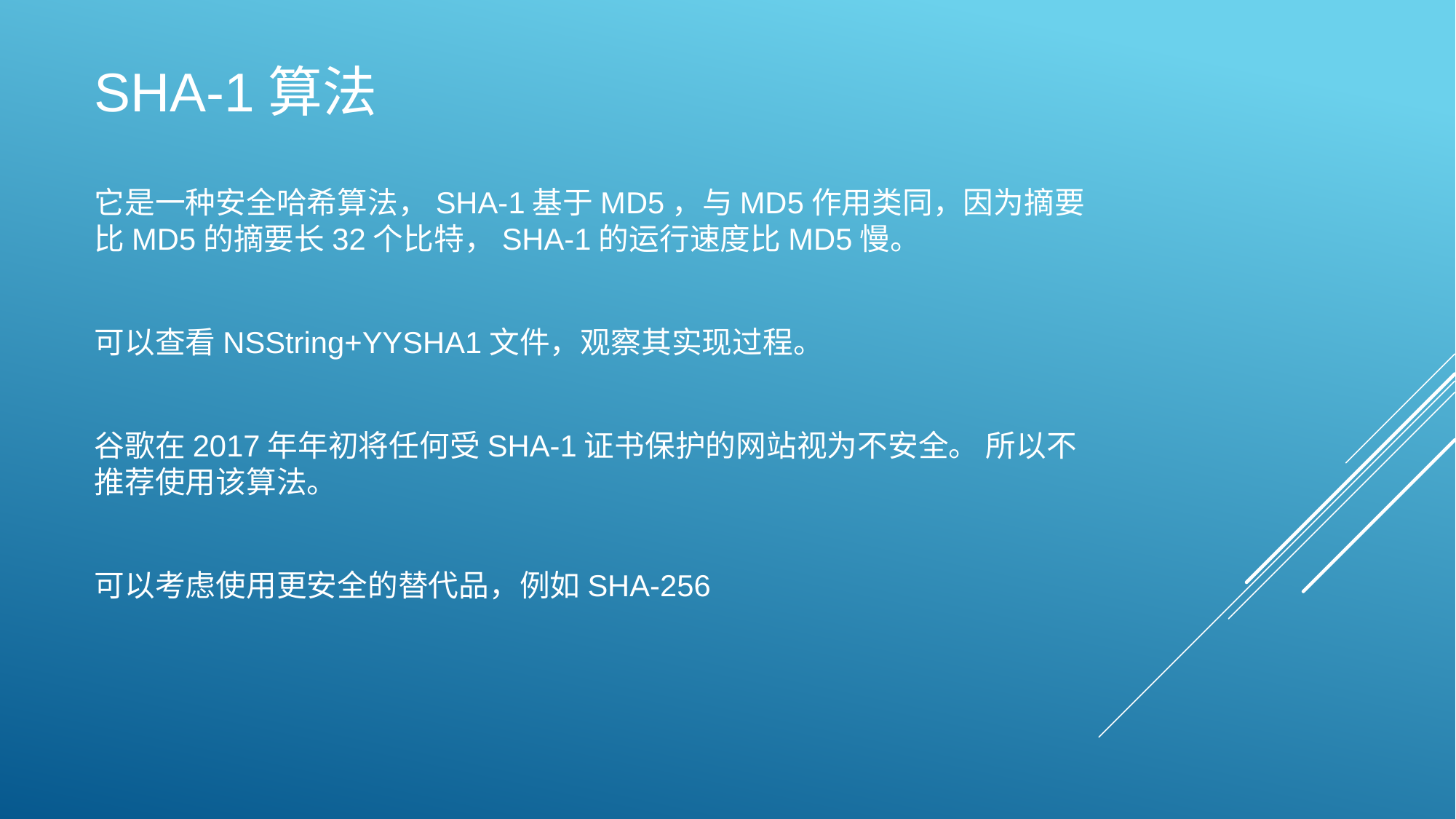

# SHA-1算法
它是一种安全哈希算法，SHA-1基于MD5，与MD5作用类同，因为摘要比MD5的摘要长32个比特，SHA-1的运行速度比MD5慢。

可以查看NSString+YYSHA1文件，观察其实现过程。

谷歌在2017年年初将任何受SHA-1证书保护的网站视为不安全。 所以不推荐使用该算法。

可以考虑使用更安全的替代品，例如SHA-256